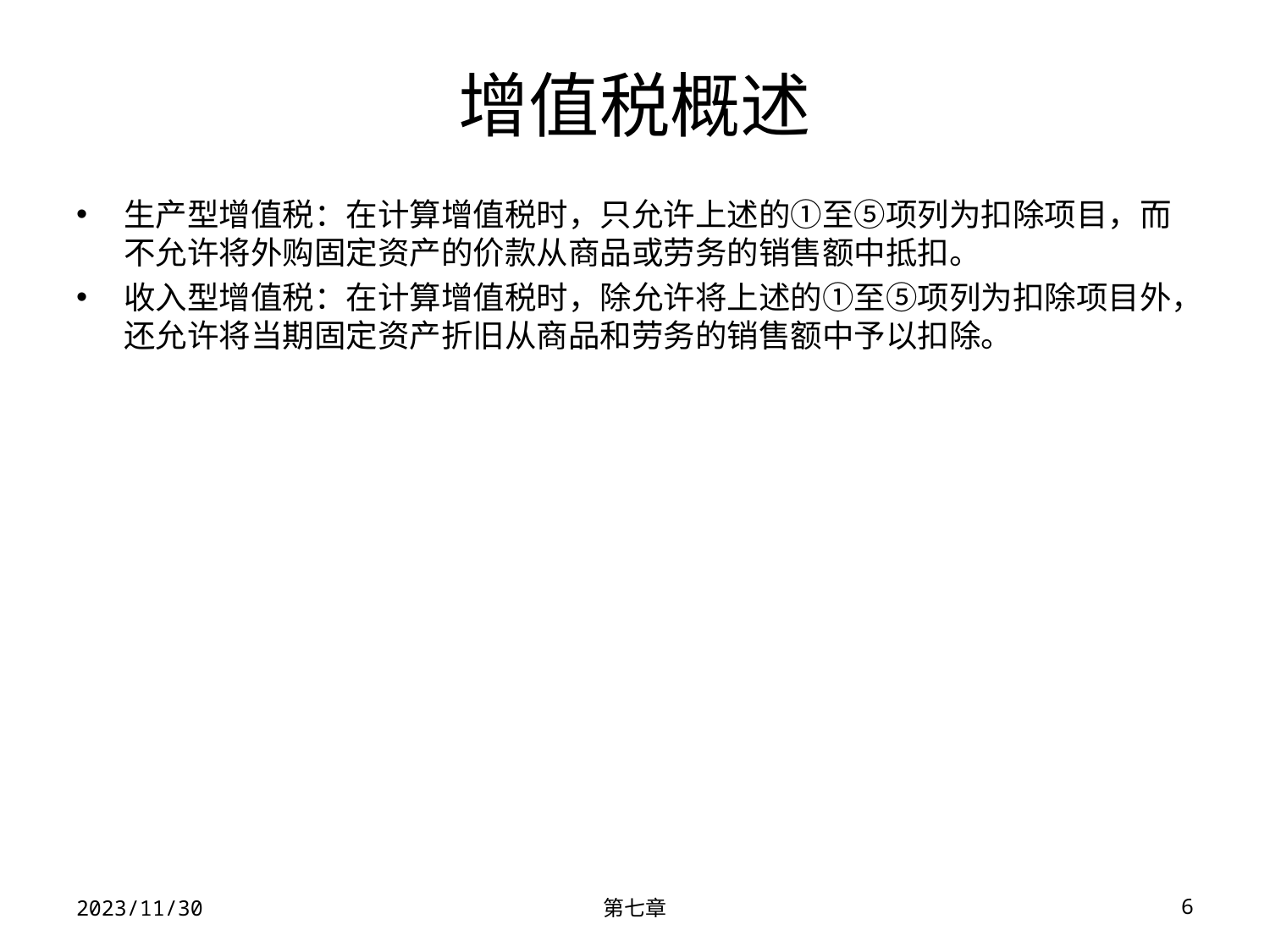

# 增值税概述
生产型增值税：在计算增值税时，只允许上述的①至⑤项列为扣除项目，而不允许将外购固定资产的价款从商品或劳务的销售额中抵扣。
收入型增值税：在计算增值税时，除允许将上述的①至⑤项列为扣除项目外，还允许将当期固定资产折旧从商品和劳务的销售额中予以扣除。
2023/11/30
第七章
6